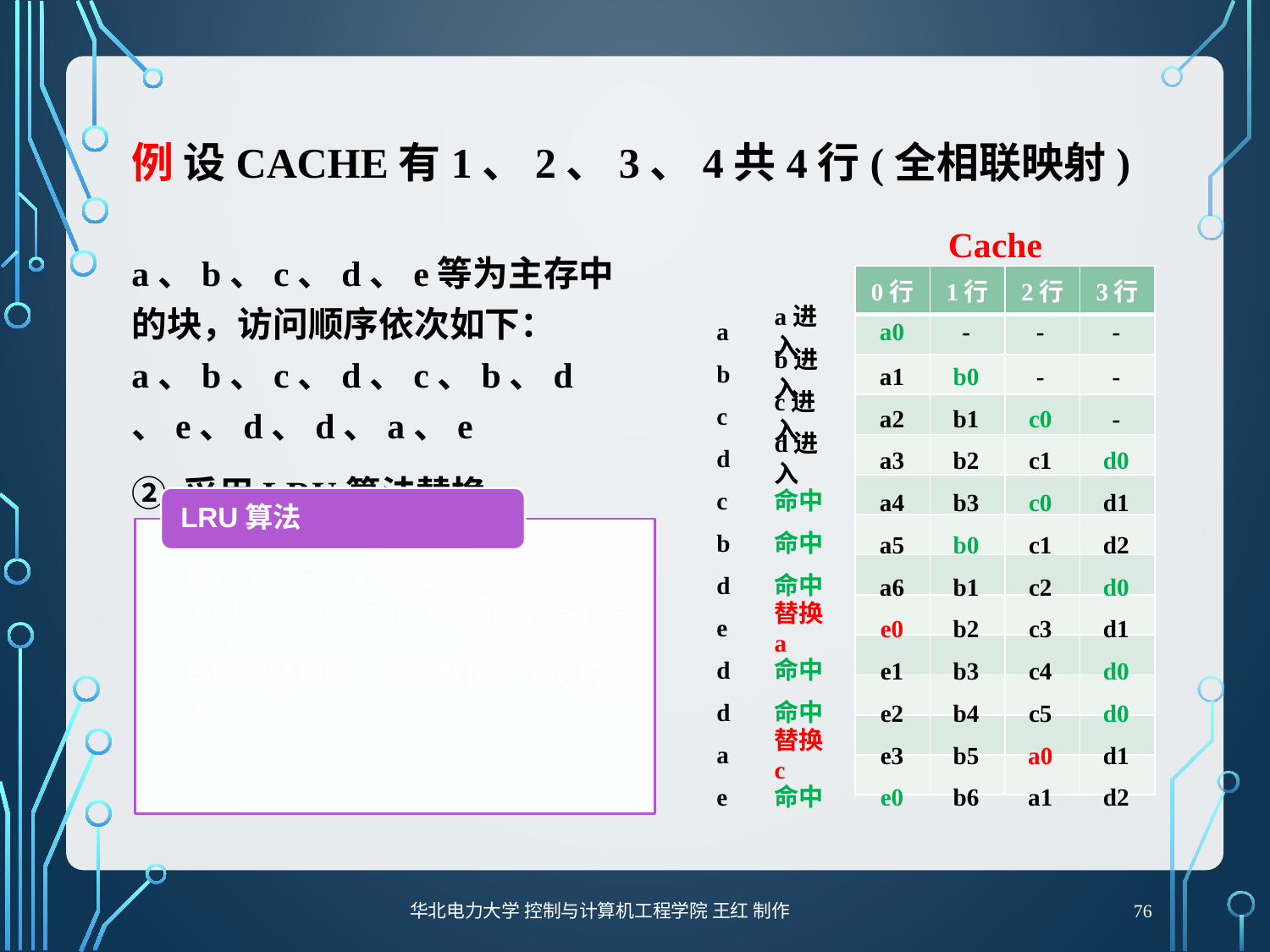

# 例 设Cache有1、2、3、4共4行(全相联映射)
Cache
a、b、c、d、e等为主存中的块，访问顺序依次如下：a、b、c、d、c、b、d、e、d、d、a、e
② 采用LRU算法替换
| 0行 | 1行 | 2行 | 3行 |
| --- | --- | --- | --- |
|  |  |  |  |
|  |  |  |  |
|  |  |  |  |
|  |  |  |  |
|  |  |  |  |
|  |  |  |  |
|  |  |  |  |
|  |  |  |  |
|  |  |  |  |
|  |  |  |  |
|  |  |  |  |
|  |  |  |  |
a
a进入
a0
-
-
-
b
b进入
a1
b0
-
-
c
c进入
a2
b1
c0
-
d
d进入
a3
b2
c1
d0
c
命中
每行设置一个计数器
访问时，命中行计数器清零，其它各行计数器增1
当需要替换时，将计数值最大的行换出。
LRU算法
a4
b3
c0
d1
b
命中
a5
b0
c1
d2
d
命中
a6
b1
c2
d0
e
替换a
e0
b2
c3
d1
d
命中
e1
b3
c4
d0
d
命中
e2
b4
c5
d0
a
替换c
e3
b5
a0
d1
e
命中
e0
b6
a1
d2
76
华北电力大学 控制与计算机工程学院 王红 制作